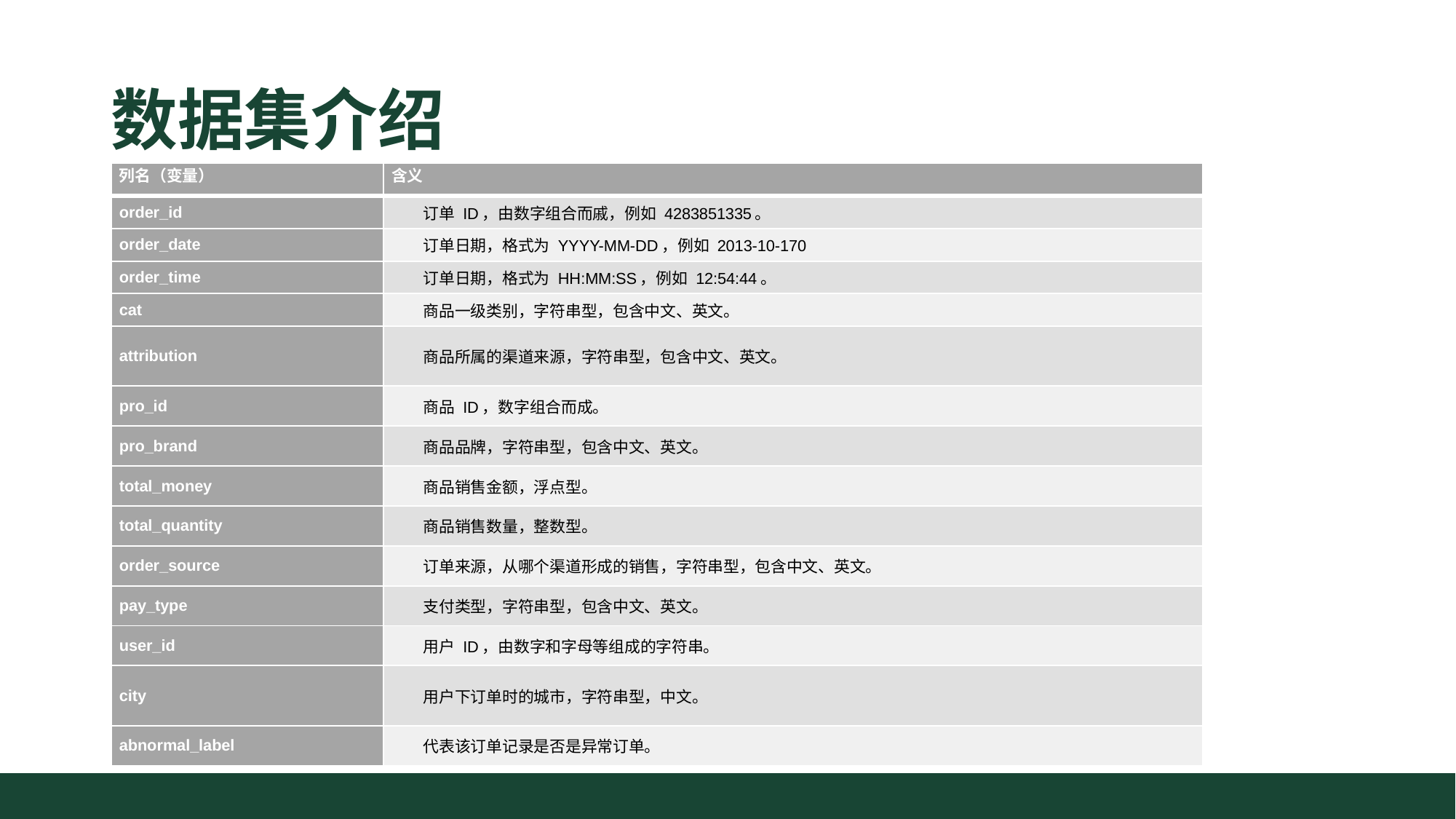

# 数据集介绍
| 列名（变量） | 含义 |
| --- | --- |
| order\_id | 订单 ID，由数字组合而戚，例如 4283851335。 |
| order\_date | 订单日期，格式为 YYYY-MM-DD，例如 2013-10-170 |
| order\_time | 订单日期，格式为 HH:MM:SS，例如 12:54:44。 |
| cat | 商品一级类别，字符串型，包含中文、英文。 |
| attribution | 商品所属的渠道来源，字符串型，包含中文、英文。 |
| pro\_id | 商品 ID，数字组合而成。 |
| pro\_brand | 商品品牌，字符串型，包含中文、英文。 |
| total\_money | 商品销售金额，浮点型。 |
| total\_quantity | 商品销售数量，整数型。 |
| order\_source | 订单来源，从哪个渠道形成的销售，字符串型，包含中文、英文。 |
| pay\_type | 支付类型，字符串型，包含中文、英文。 |
| user\_id | 用户 ID，由数字和字母等组成的字符串。 |
| city | 用户下订单时的城市，字符串型，中文。 |
| abnormal\_label | 代表该订单记录是否是异常订单。 |